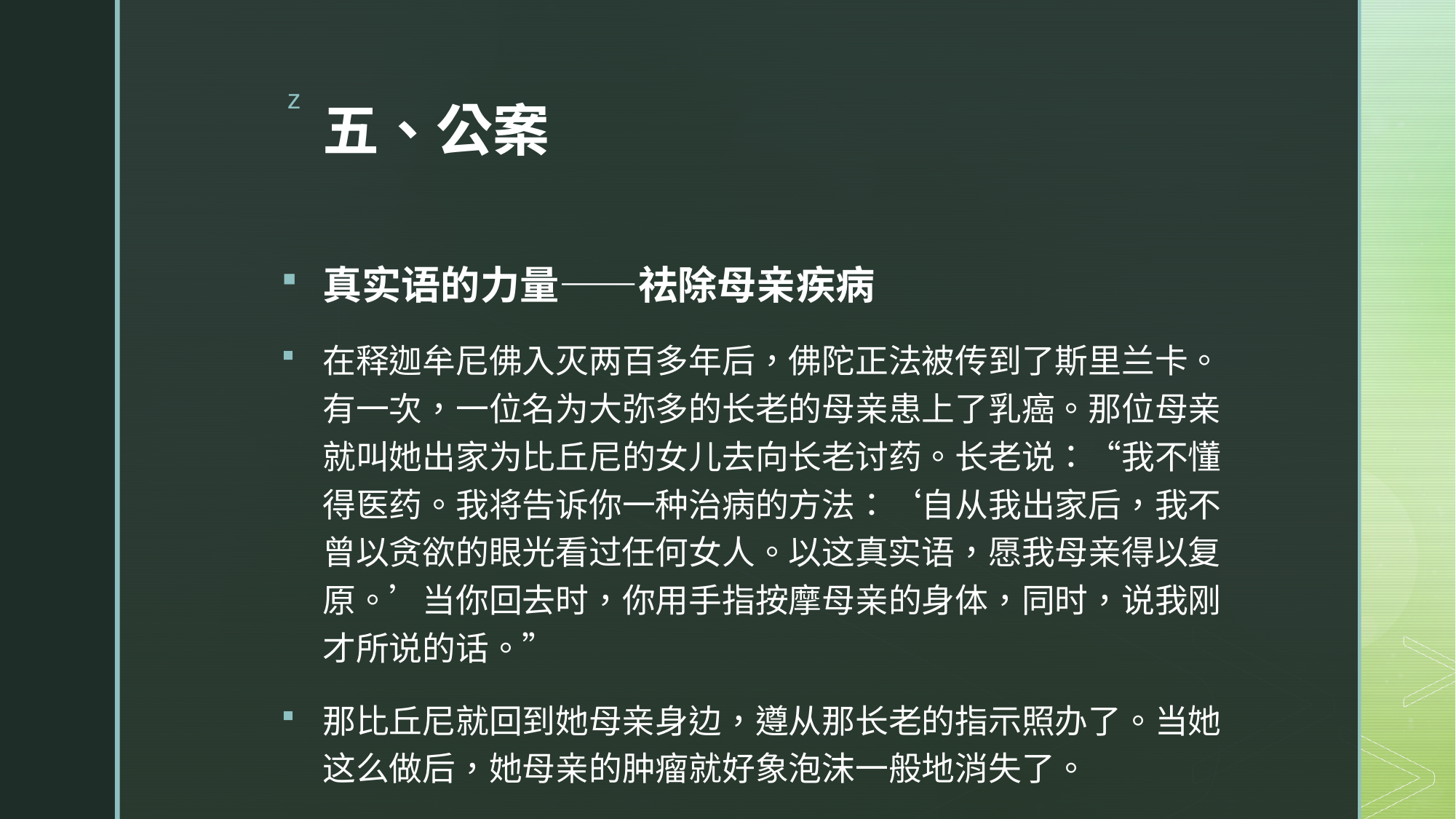

# 五、公案
真实语的力量——祛除母亲疾病
在释迦牟尼佛入灭两百多年后，佛陀正法被传到了斯里兰卡。有一次，一位名为大弥多的长老的母亲患上了乳癌。那位母亲就叫她出家为比丘尼的女儿去向长老讨药。长老说：“我不懂得医药。我将告诉你一种治病的方法：‘自从我出家后，我不曾以贪欲的眼光看过任何女人。以这真实语，愿我母亲得以复原。’当你回去时，你用手指按摩母亲的身体，同时，说我刚才所说的话。”
那比丘尼就回到她母亲身边，遵从那长老的指示照办了。当她这么做后，她母亲的肿瘤就好象泡沫一般地消失了。